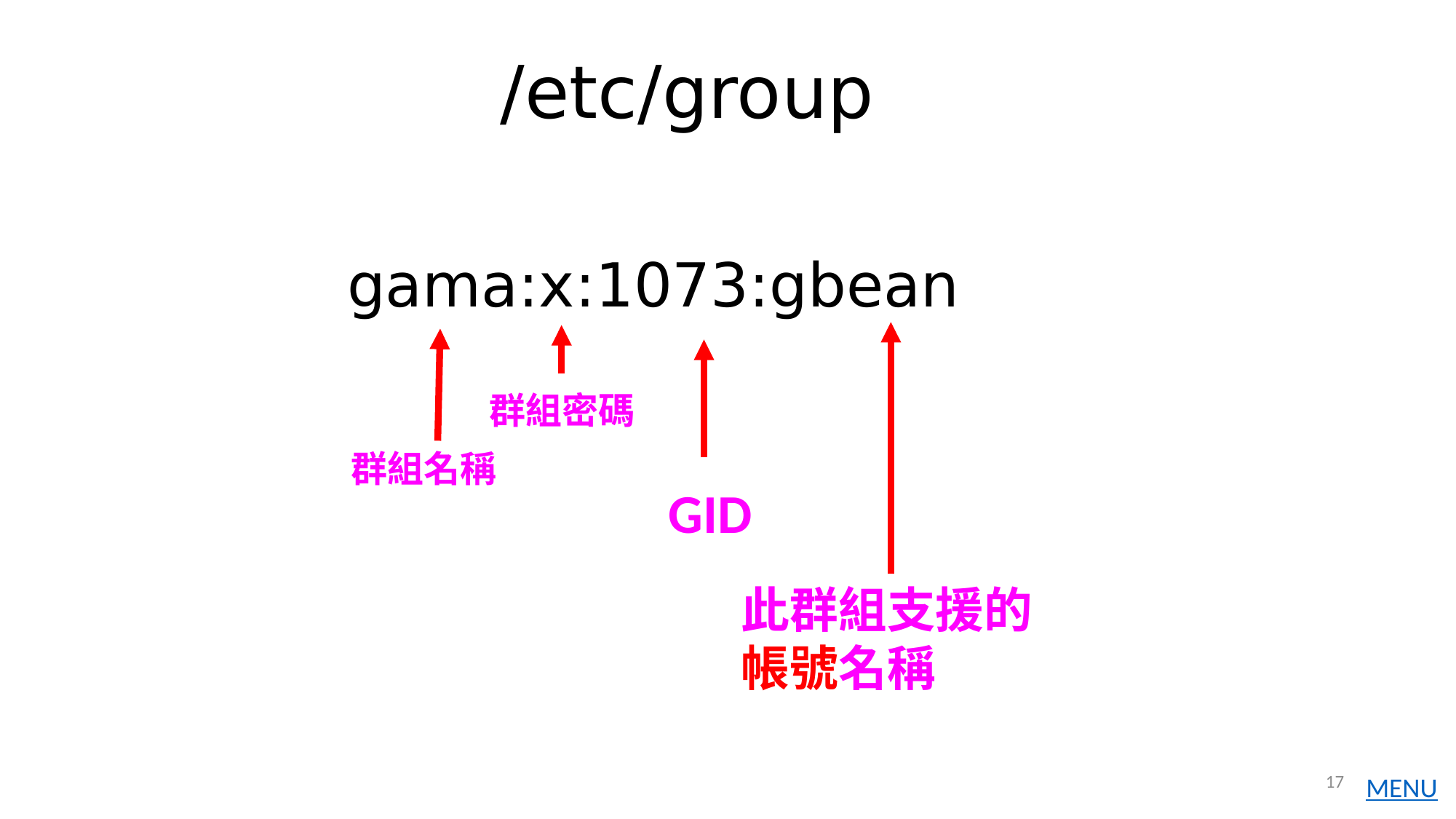

/etc/group
gama:x:1073:gbean
此群組支援的帳號名稱
群組密碼
群組名稱
GID
17